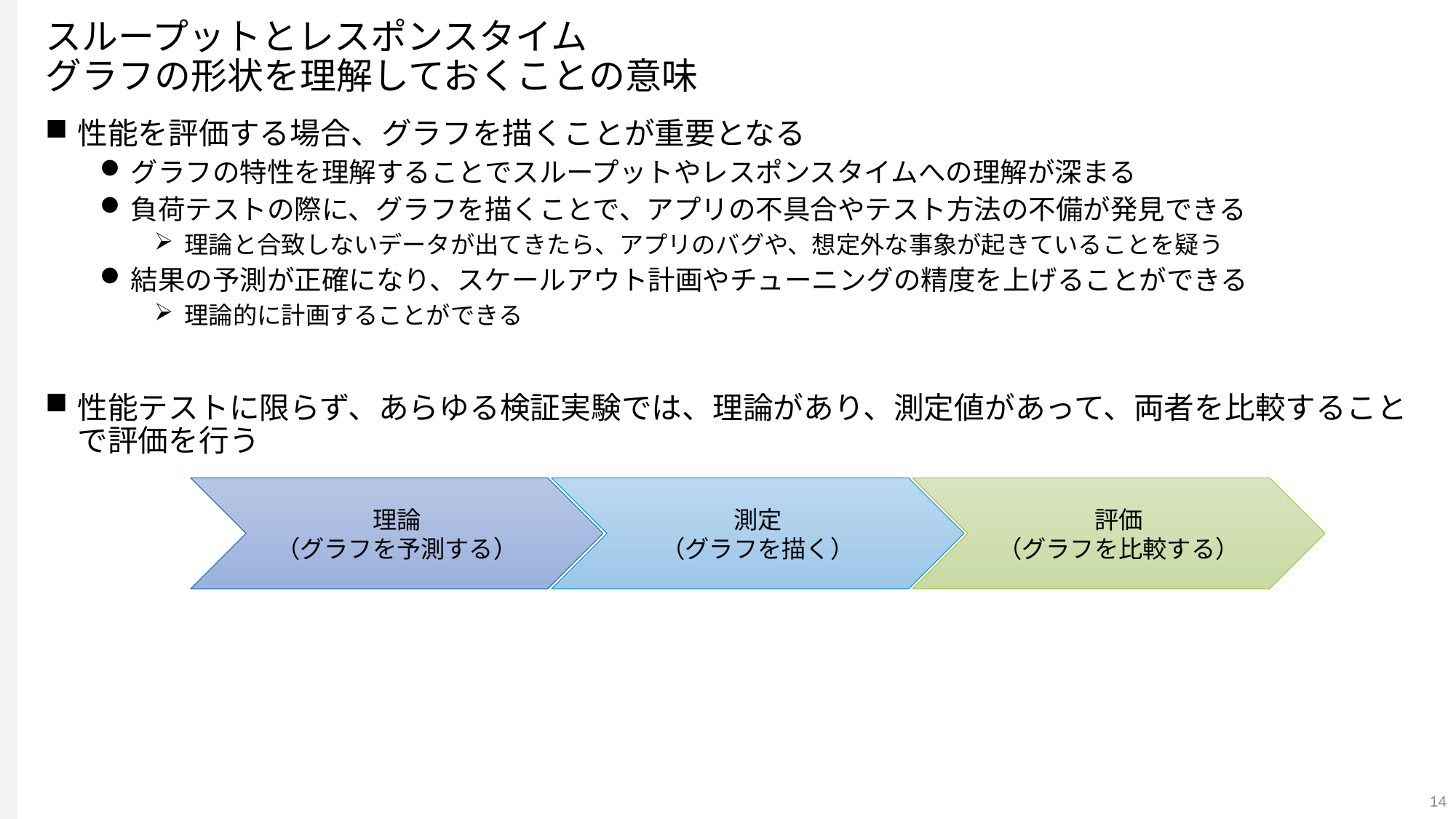

# スループットとレスポンスタイム グラフの形状を理解しておくことの意味
性能を評価する場合、グラフを描くことが重要となる
グラフの特性を理解することでスループットやレスポンスタイムへの理解が深まる
負荷テストの際に、グラフを描くことで、アプリの不具合やテスト方法の不備が発見できる
理論と合致しないデータが出てきたら、アプリのバグや、想定外な事象が起きていることを疑う
結果の予測が正確になり、スケールアウト計画やチューニングの精度を上げることができる
理論的に計画することができる

性能テストに限らず、あらゆる検証実験では、理論があり、測定値があって、両者を比較することで評価を行う
理論
（グラフを予測する）
測定
（グラフを描く）
評価
（グラフを比較する）
14